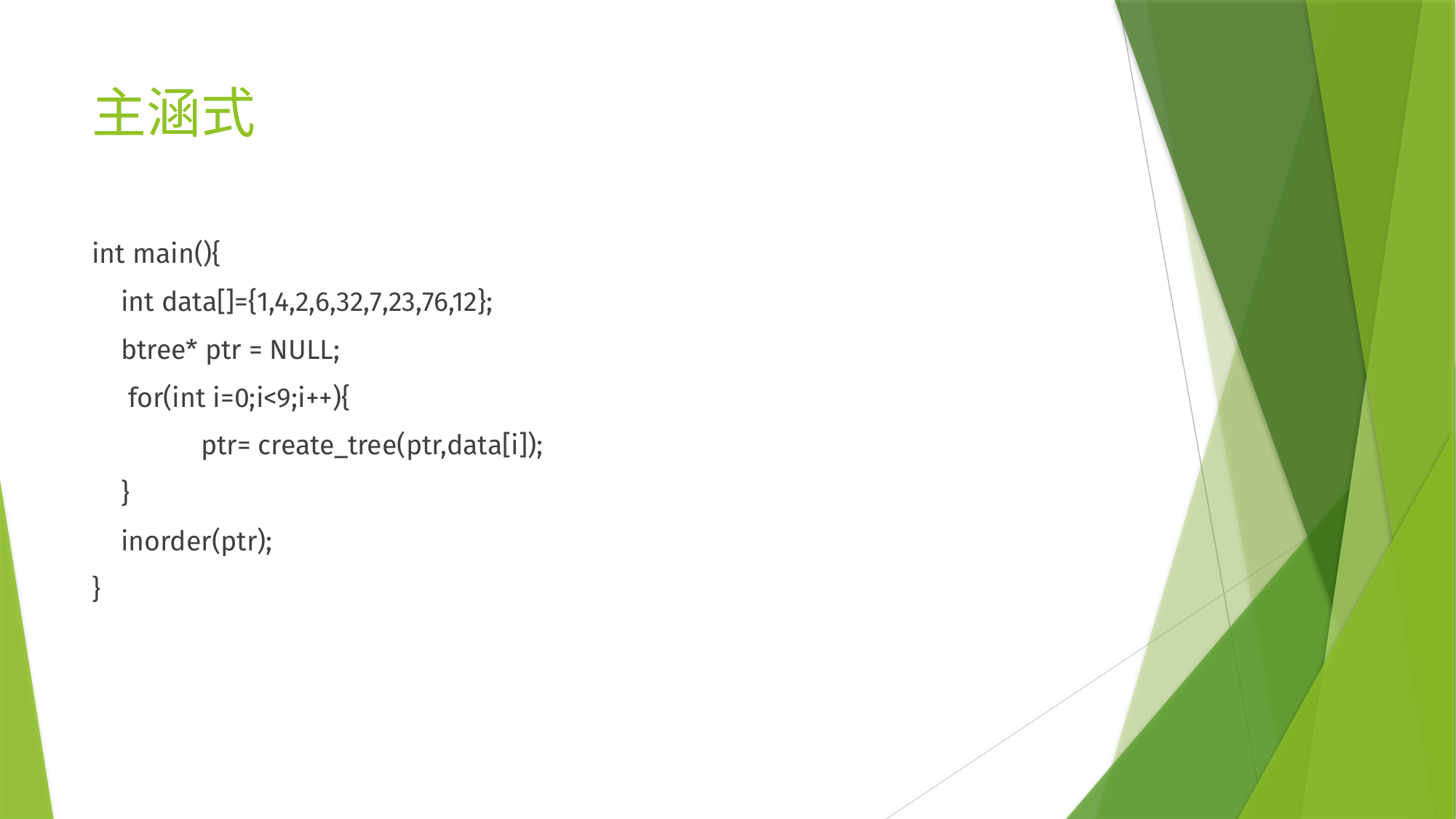

# 主涵式
int main(){
    int data[]={1,4,2,6,32,7,23,76,12};
    btree* ptr = NULL;
     for(int i=0;i<9;i++){
        	ptr= create_tree(ptr,data[i]);
    }
    inorder(ptr);
}